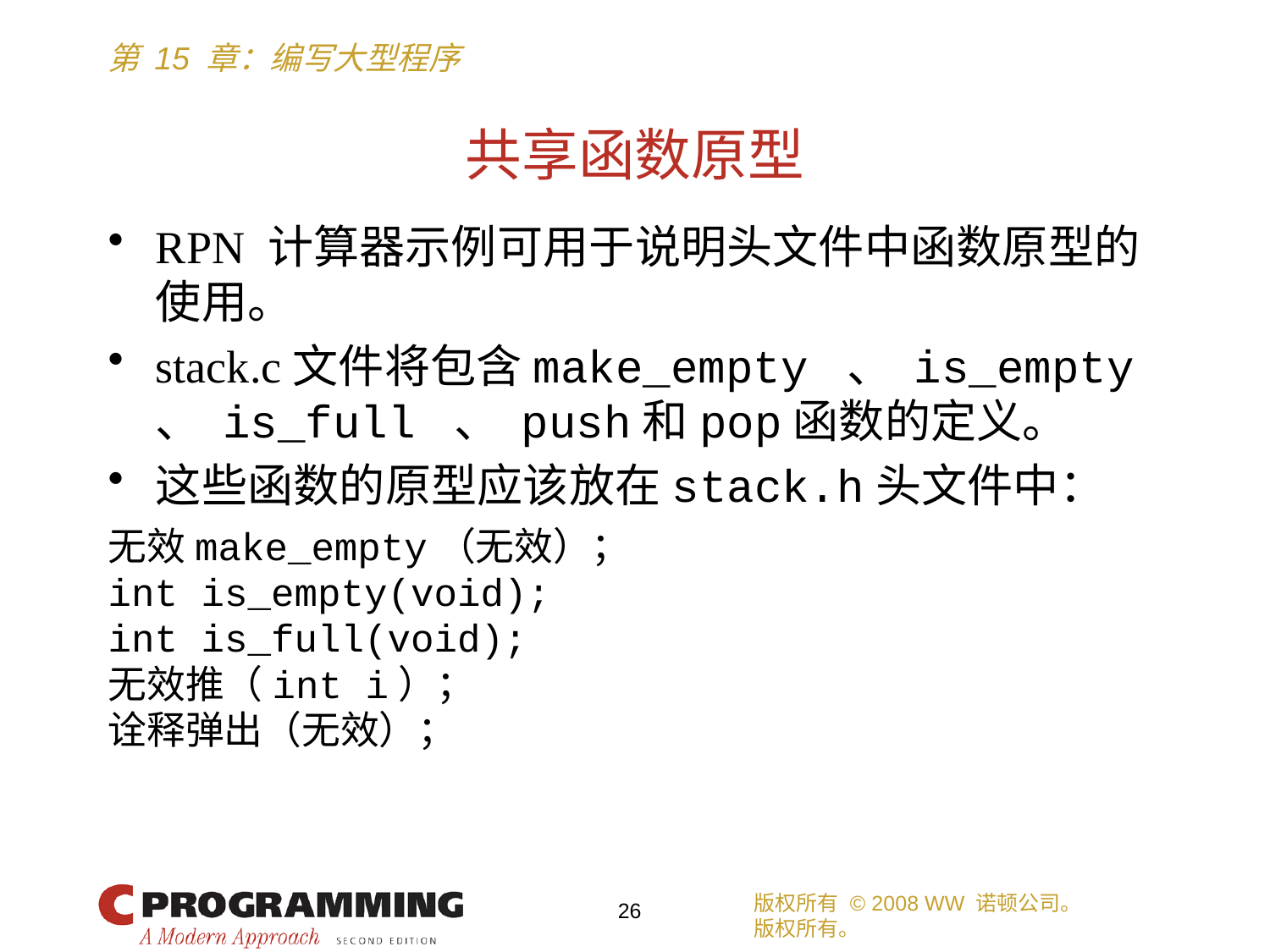

# 共享函数原型
RPN 计算器示例可用于说明头文件中函数原型的使用。
stack.c文件将包含make_empty 、 is_empty 、 is_full 、 push和pop函数的定义。
这些函数的原型应该放在stack.h头文件中：
无效make_empty（无效）；
int is_empty(void);
int is_full(void);
无效推（int i）；
诠释弹出（无效）；
版权所有 © 2008 WW 诺顿公司。
版权所有。
26